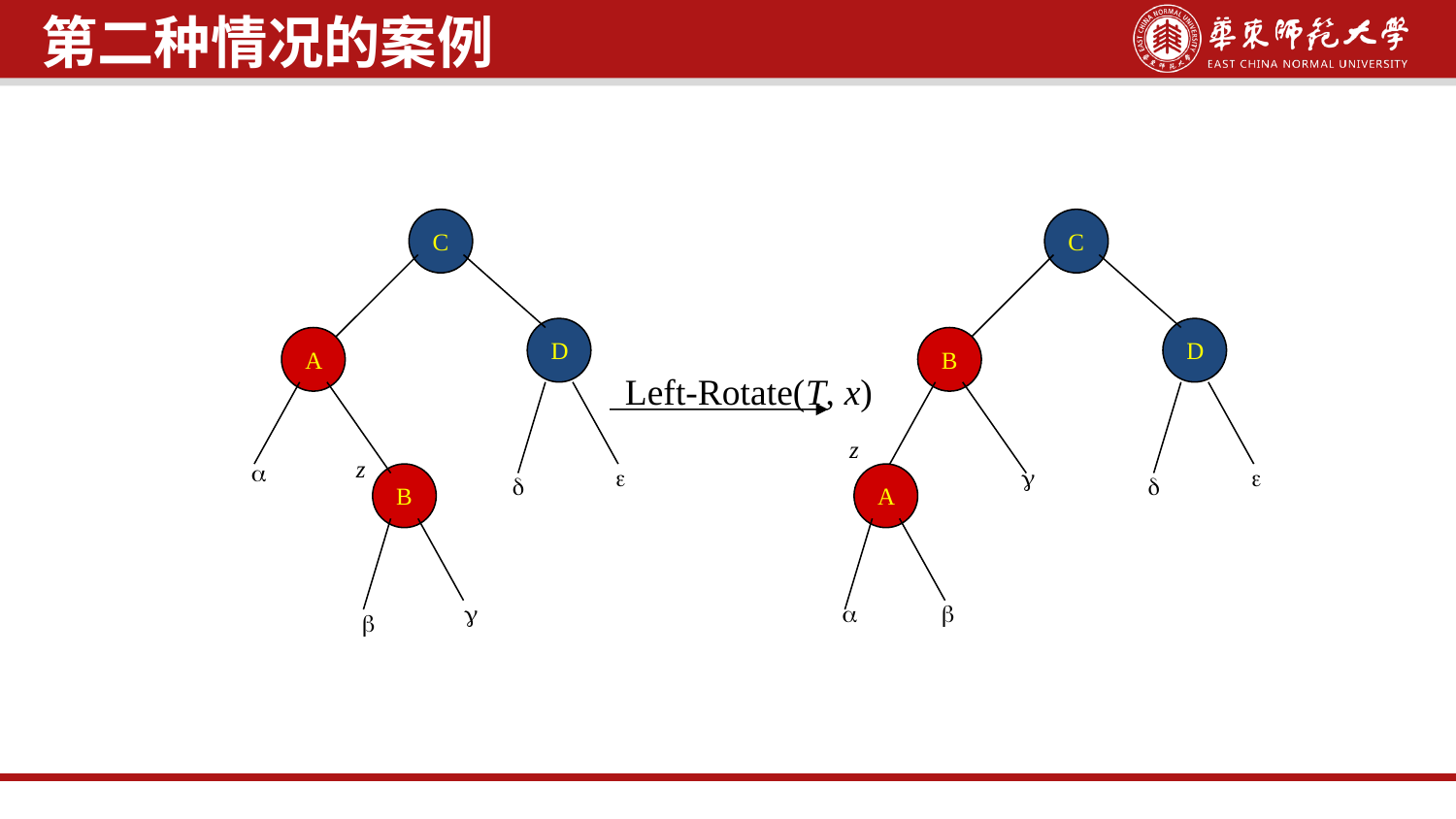

第二种情况的案例
C
C

D
D
A
B
Left-Rotate(T, x)

z
z
α
ε
γ
ε
B
δ
A
δ

γ
α
β
β